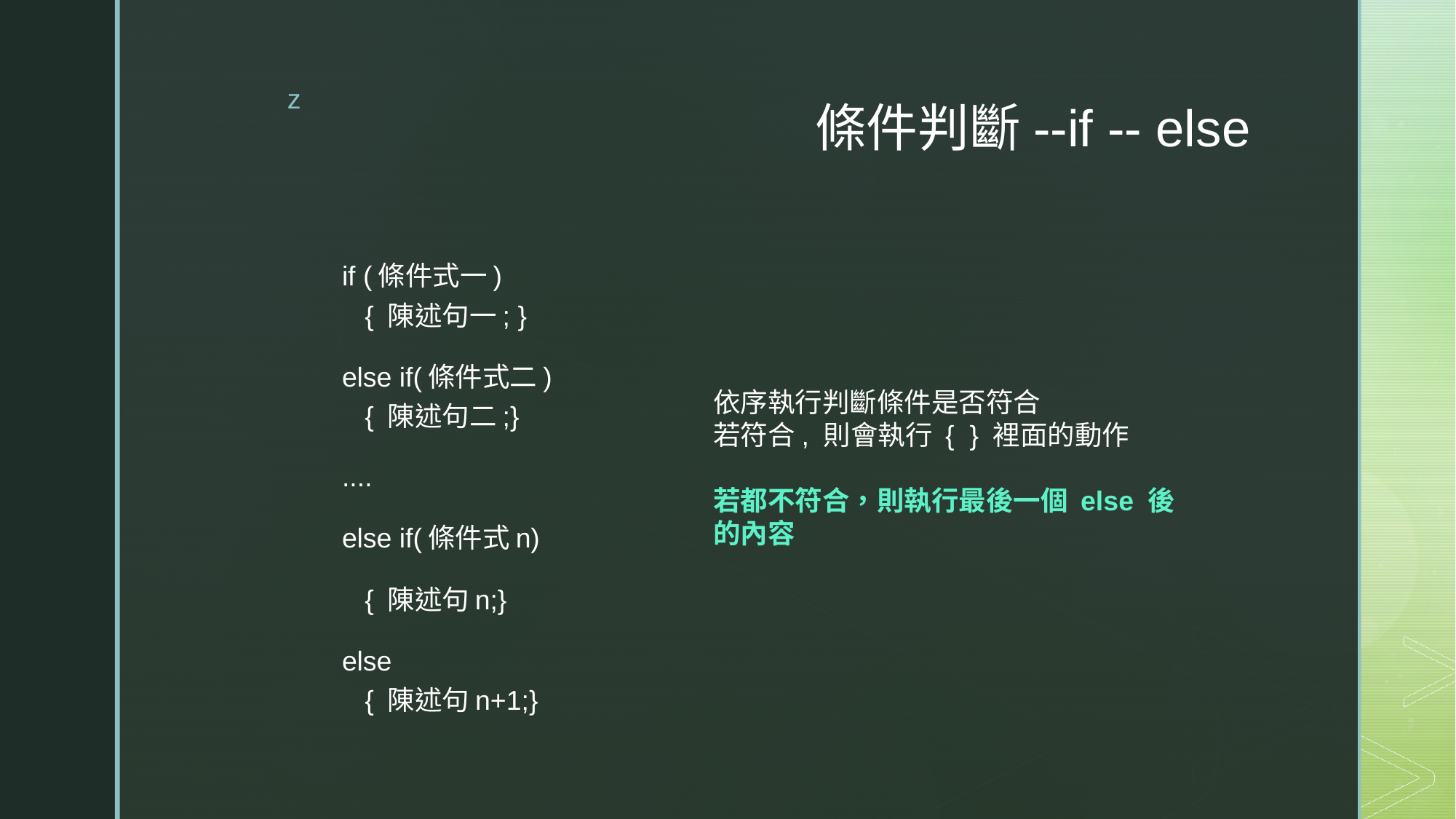

# 條件判斷--if -- else
if (條件式一) 
   { 陳述句一; }
else if(條件式二)
   { 陳述句二;}
....
else if(條件式n)
   { 陳述句n;}
else 
   { 陳述句n+1;}
依序執行判斷條件是否符合
若符合, 則會執行 {  } 裡面的動作

若都不符合，則執行最後一個 else 後的內容